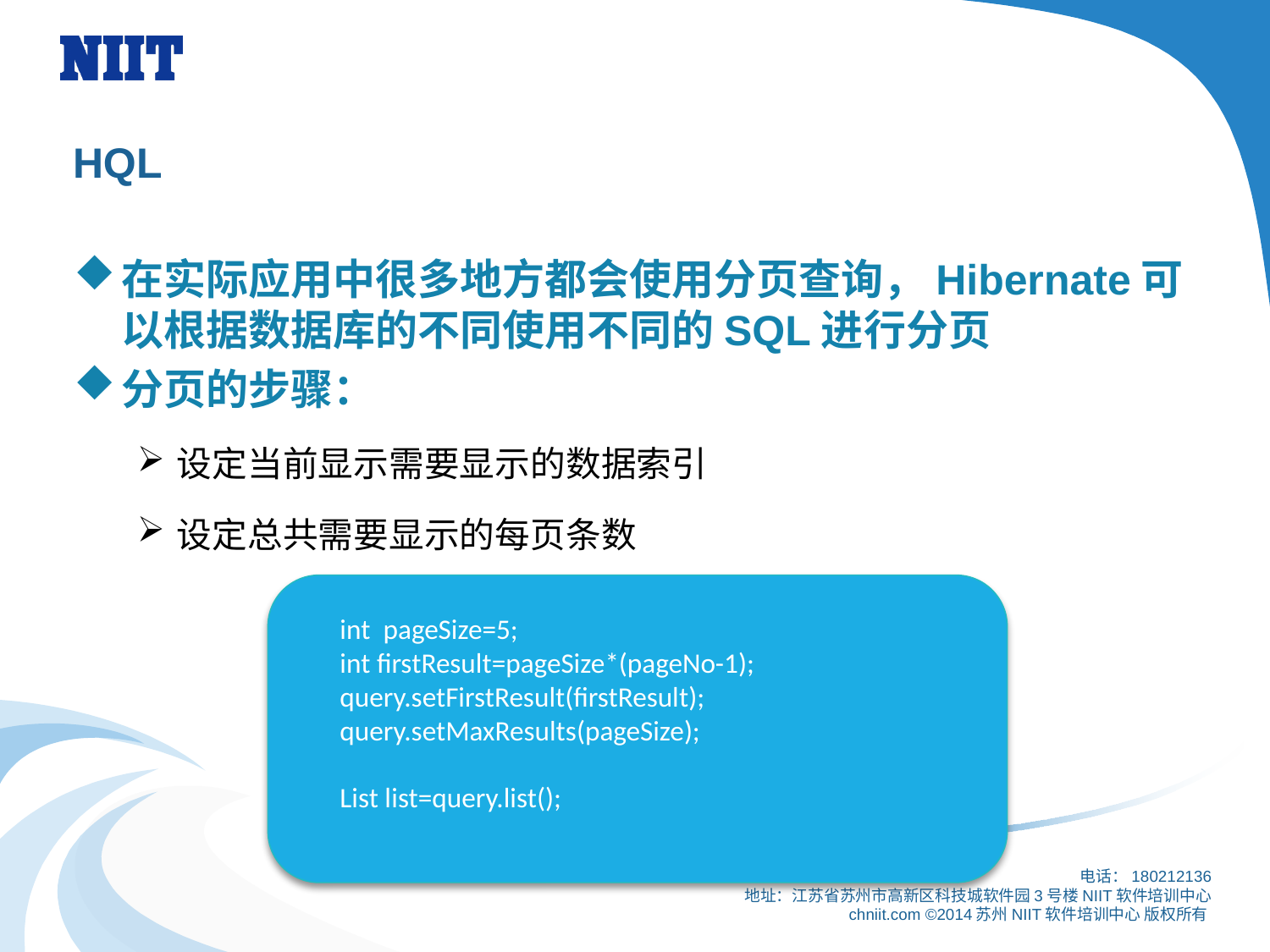

# HQL
在实际应用中很多地方都会使用分页查询，Hibernate可以根据数据库的不同使用不同的SQL进行分页
分页的步骤：
设定当前显示需要显示的数据索引
设定总共需要显示的每页条数

int  pageSize=5;
int firstResult=pageSize*(pageNo-1);
query.setFirstResult(firstResult);
query.setMaxResults(pageSize);

List list=query.list();